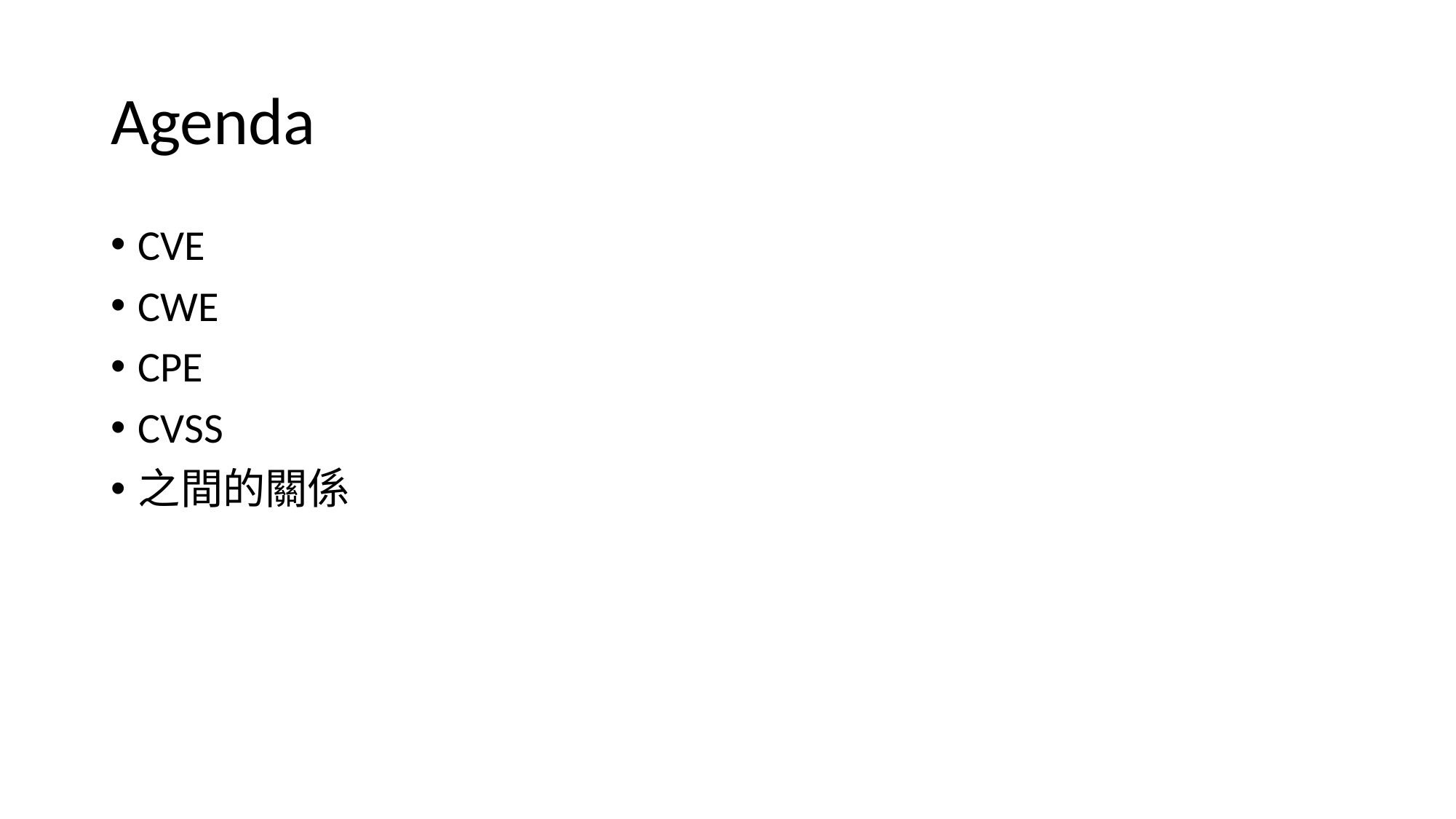

# Agenda
CVE
CWE
CPE
CVSS
之間的關係